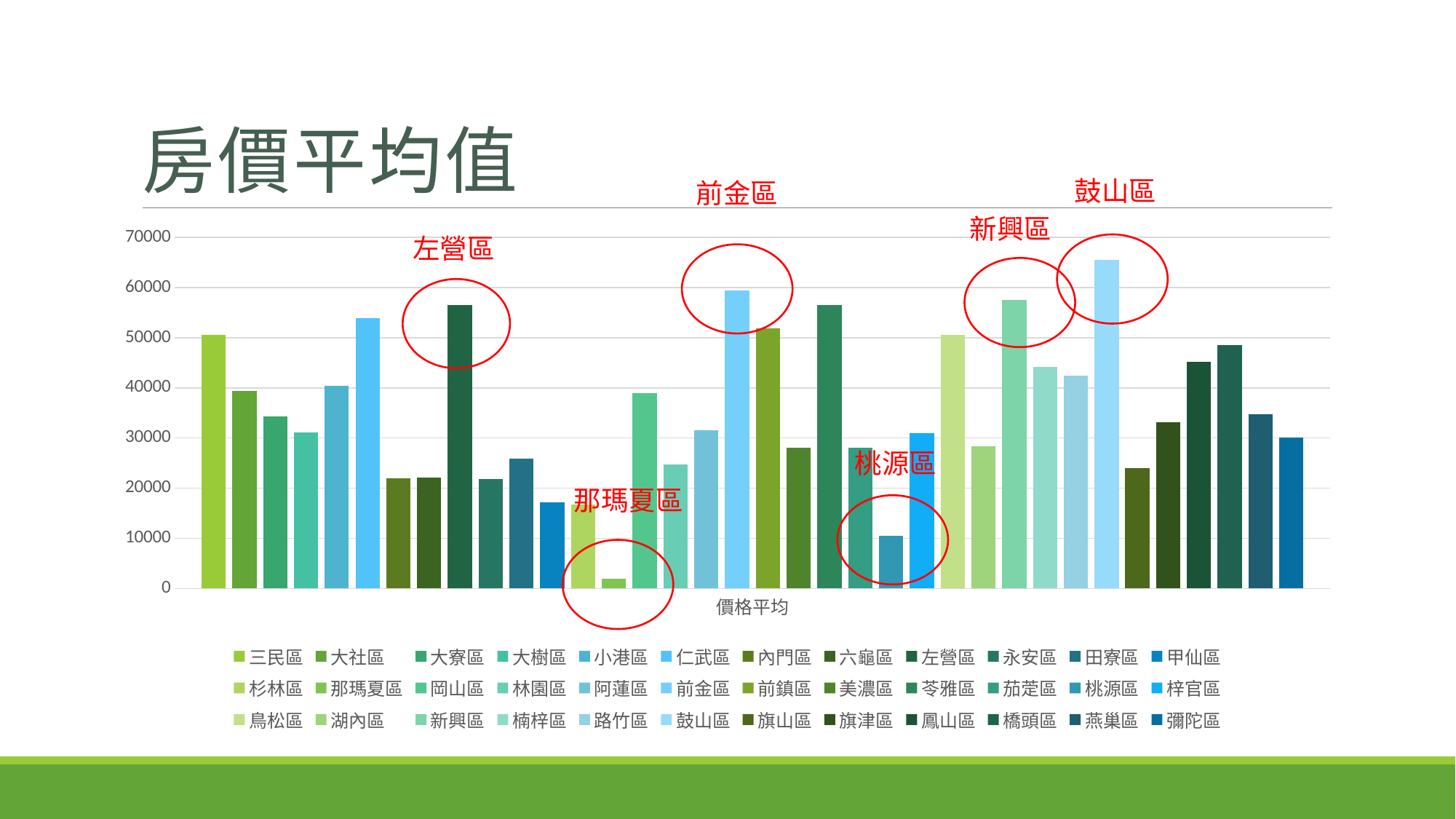

# 房價平均值
鼓山區
前金區
新興區

### Chart

| Category | 三民區 | 大社區 | 大寮區 | 大樹區 | 小港區 | 仁武區 | 內門區 | 六龜區 | 左營區 | 永安區 | 田寮區 | 甲仙區 | 杉林區 | 那瑪夏區 | 岡山區 | 林園區 | 阿蓮區 | 前金區 | 前鎮區 | 美濃區 | 苓雅區 | 茄萣區 | 桃源區 | 梓官區 | 鳥松區 | 湖內區 | 新興區 | 楠梓區 | 路竹區 | 鼓山區 | 旗山區 | 旗津區 | 鳳山區 | 橋頭區 | 燕巢區 | 彌陀區 |
|---|---|---|---|---|---|---|---|---|---|---|---|---|---|---|---|---|---|---|---|---|---|---|---|---|---|---|---|---|---|---|---|---|---|---|---|---|
| 價格平均 | 50573.13 | 39347.98 | 34355.82 | 31060.4 | 40364.29 | 53880.3 | 21937.35 | 22178.42 | 56495.89 | 21871.114 | 25938.87 | 17120.67 | 16685.58 | 1951.6 | 38944.72 | 24696.22 | 31573.35 | 59432.18 | 51949.58 | 28127.01 | 56594.14 | 28076.21 | 10522.8018 | 31046.64 | 50506.86 | 28303.22 | 57491.43 | 44171.25 | 42399.79 | 65546.28 | 23958.56 | 33088.72 | 45188.51 | 48538.03 | 34733.07 | 30160.68 |
左營區

桃源區
那瑪夏區